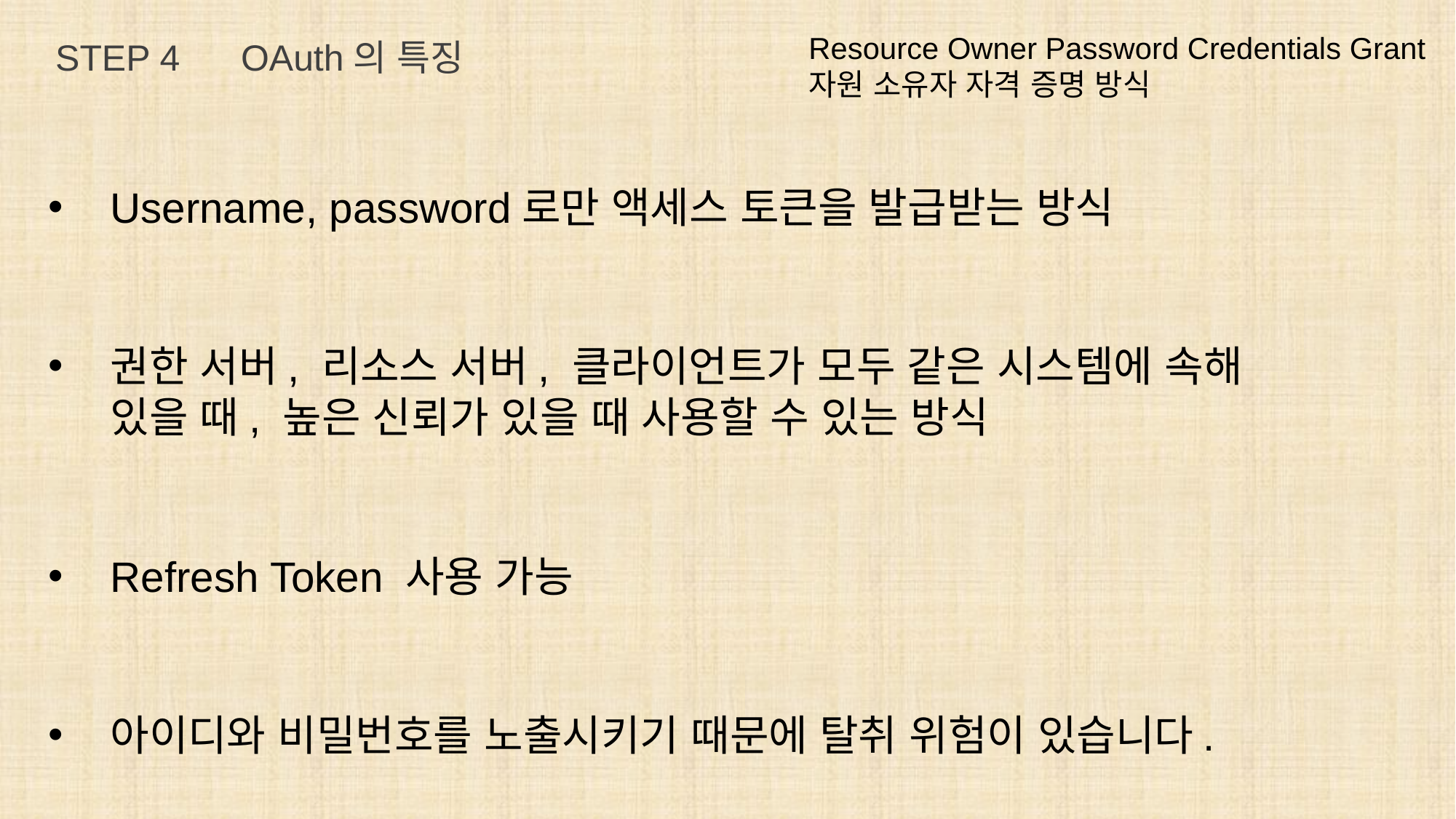

Resource Owner Password Credentials Grant
자원 소유자 자격 증명 방식
STEP 4      OAuth의 특징
Username, password로만 액세스 토큰을 발급받는 방식
권한 서버, 리소스 서버, 클라이언트가 모두 같은 시스템에 속해 있을 때, 높은 신뢰가 있을 때 사용할 수 있는 방식
Refresh Token 사용 가능
아이디와 비밀번호를 노출시키기 때문에 탈취 위험이 있습니다.